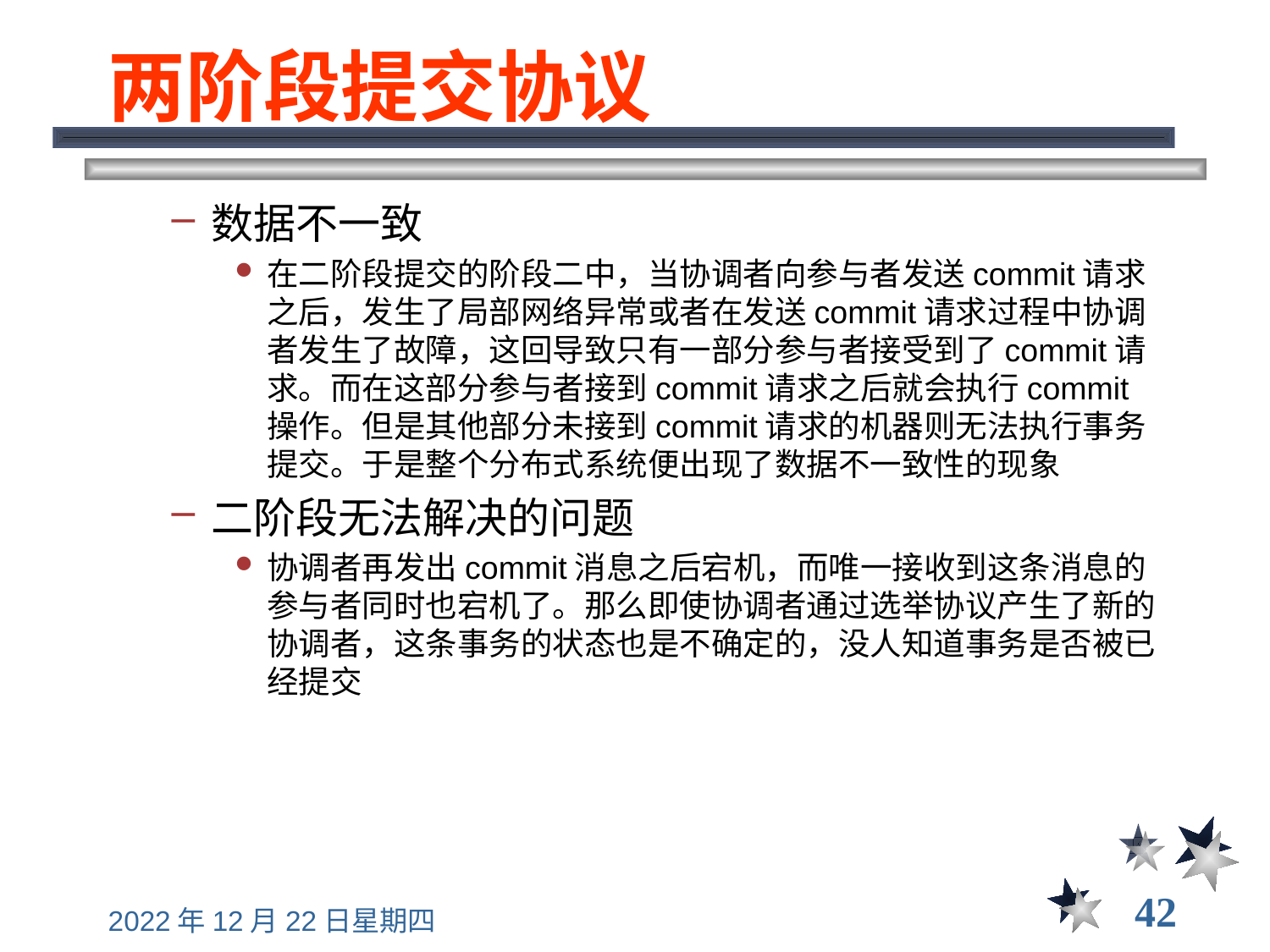

# 两阶段提交协议
数据不一致
在二阶段提交的阶段二中，当协调者向参与者发送commit请求之后，发生了局部网络异常或者在发送commit请求过程中协调者发生了故障，这回导致只有一部分参与者接受到了commit请求。而在这部分参与者接到commit请求之后就会执行commit操作。但是其他部分未接到commit请求的机器则无法执行事务提交。于是整个分布式系统便出现了数据不一致性的现象
二阶段无法解决的问题
协调者再发出commit消息之后宕机，而唯一接收到这条消息的参与者同时也宕机了。那么即使协调者通过选举协议产生了新的协调者，这条事务的状态也是不确定的，没人知道事务是否被已经提交

42
2022年12月22日星期四
大数据管理----前言